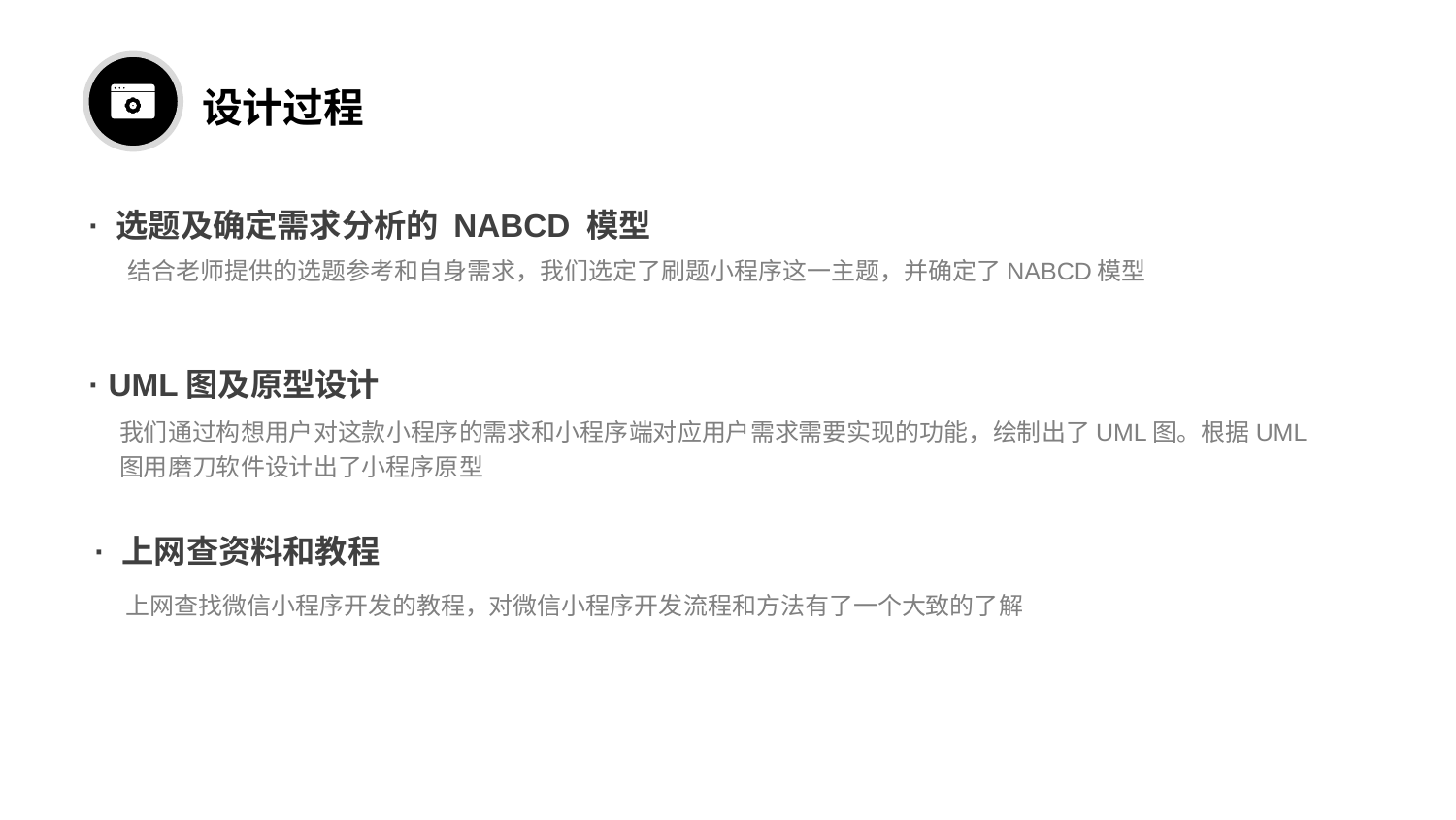

设计过程

· 选题及确定需求分析的 NABCD 模型
结合老师提供的选题参考和自身需求，我们选定了刷题小程序这一主题，并确定了NABCD模型
· UML图及原型设计
我们通过构想用户对这款小程序的需求和小程序端对应用户需求需要实现的功能，绘制出了UML图。根据UML图用磨刀软件设计出了小程序原型
· 上网查资料和教程
上网查找微信小程序开发的教程，对微信小程序开发流程和方法有了一个大致的了解